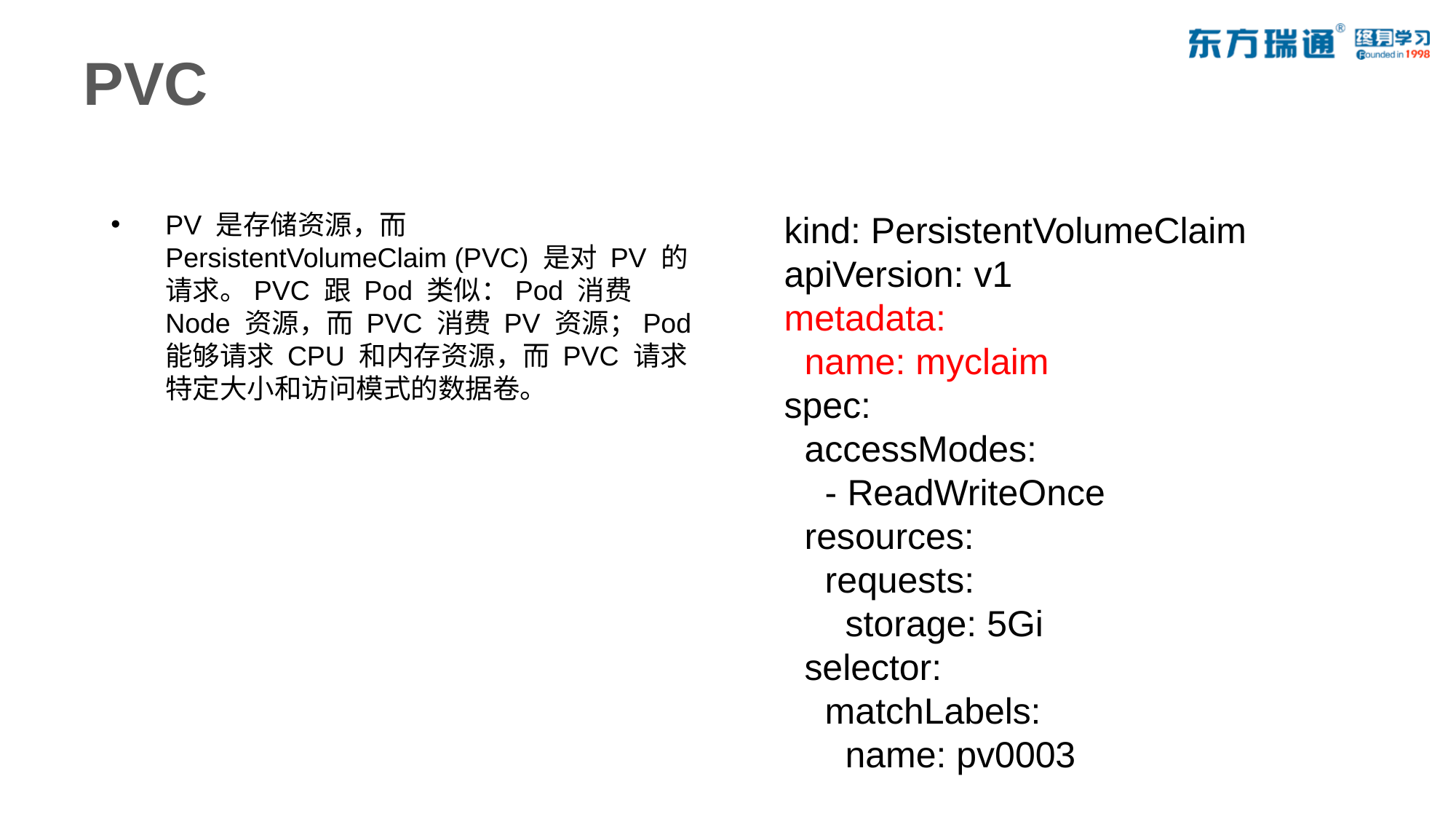

# PVC
PV 是存储资源，而 PersistentVolumeClaim (PVC) 是对 PV 的请求。PVC 跟 Pod 类似：Pod 消费 Node 资源，而 PVC 消费 PV 资源；Pod 能够请求 CPU 和内存资源，而 PVC 请求特定大小和访问模式的数据卷。

kind: PersistentVolumeClaim
apiVersion: v1
metadata:
  name: myclaim
spec:
  accessModes:
    - ReadWriteOnce
  resources:
    requests:
      storage: 5Gi
  selector:
    matchLabels:
      name: pv0003